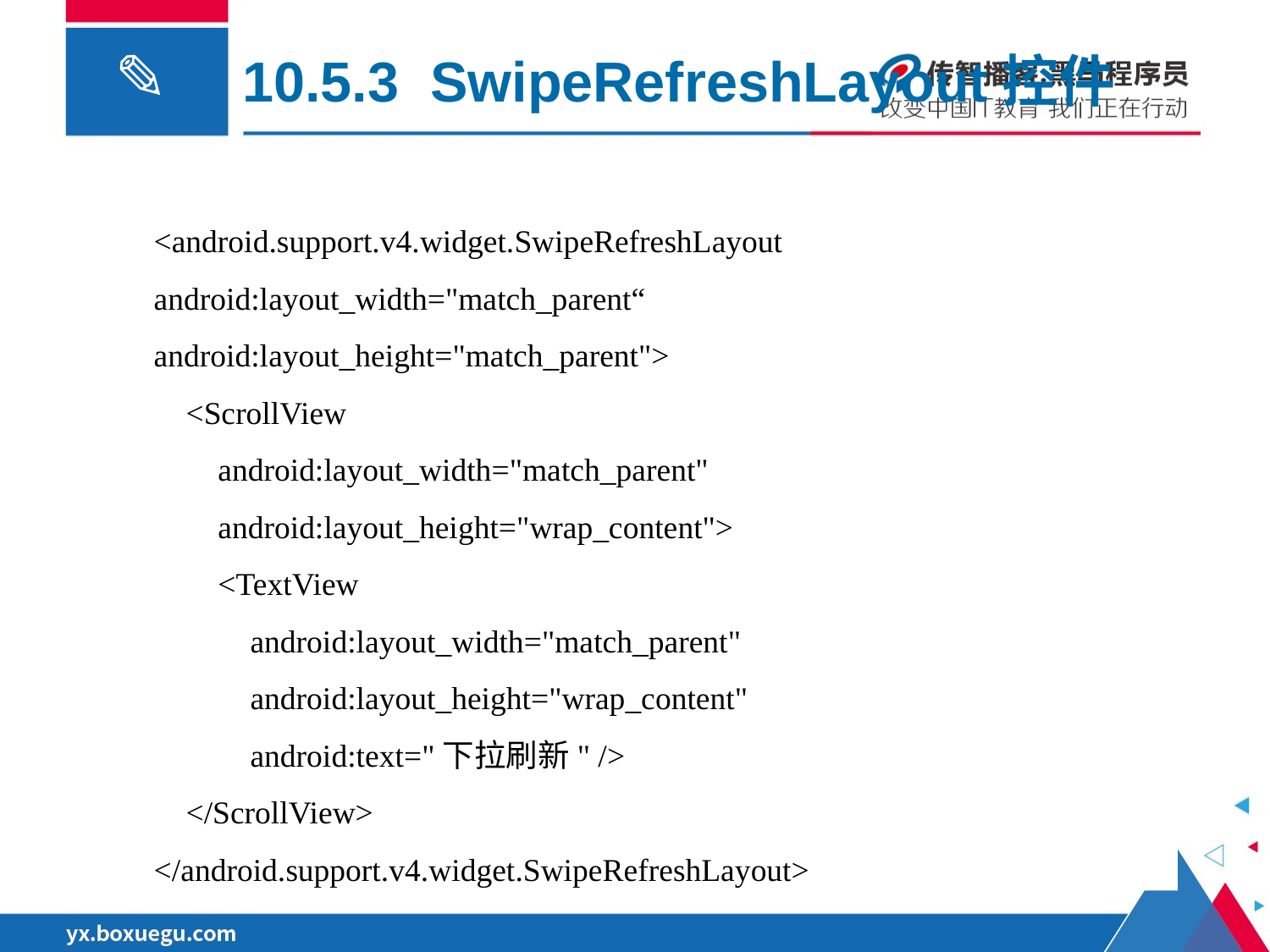

10.5.3  SwipeRefreshLayout控件

    <android.support.v4.widget.SwipeRefreshLayout
    android:layout_width="match_parent“
    android:layout_height="match_parent">
        <ScrollView
            android:layout_width="match_parent"
            android:layout_height="wrap_content">
            <TextView
                android:layout_width="match_parent"
                android:layout_height="wrap_content"
                android:text="下拉刷新" />
        </ScrollView>
    </android.support.v4.widget.SwipeRefreshLayout>